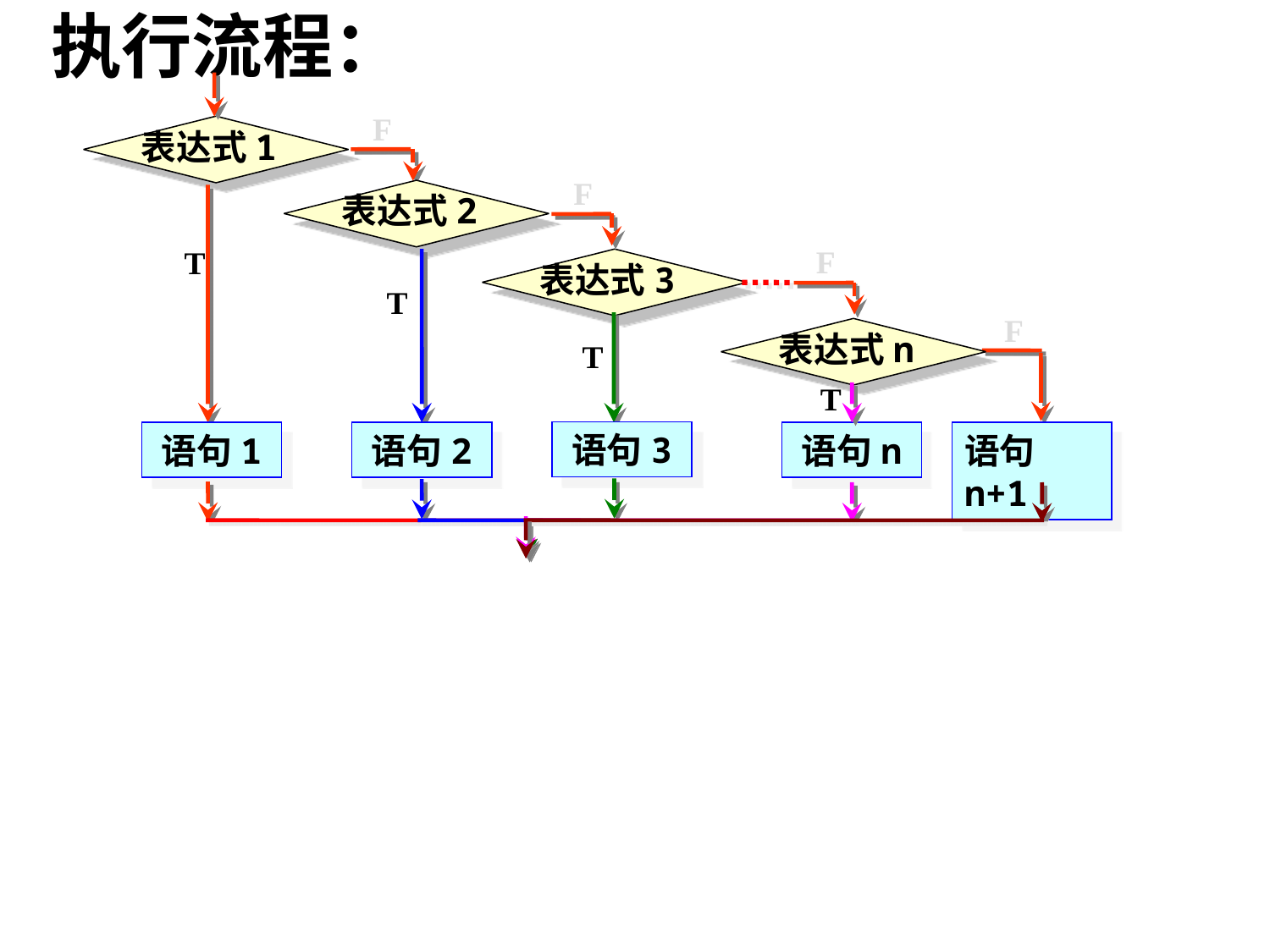

执行流程：

F

表达式1
F

表达式2

T
F

T

表达式3
F

T

表达式n
T

语句3
语句1
语句2
语句n
语句n+1